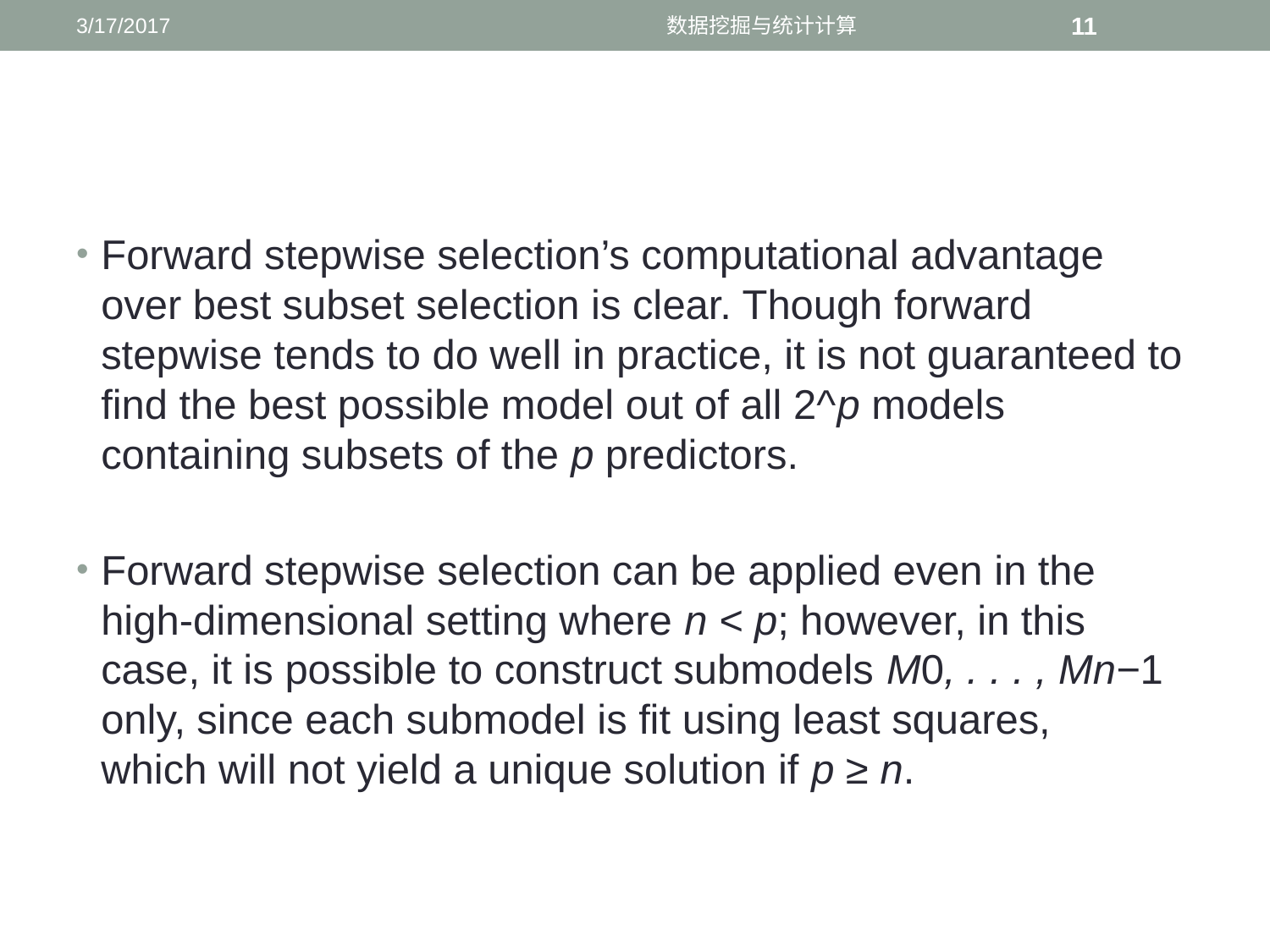

3/17/2017
数据挖掘与统计计算
11
#
Forward stepwise selection’s computational advantage over best subset selection is clear. Though forward stepwise tends to do well in practice, it is not guaranteed to find the best possible model out of all 2^p models containing subsets of the p predictors.

Forward stepwise selection can be applied even in the high-dimensional setting where n < p; however, in this case, it is possible to construct submodels M0, . . . , Mn−1 only, since each submodel is fit using least squares,
which will not yield a unique solution if p ≥ n.